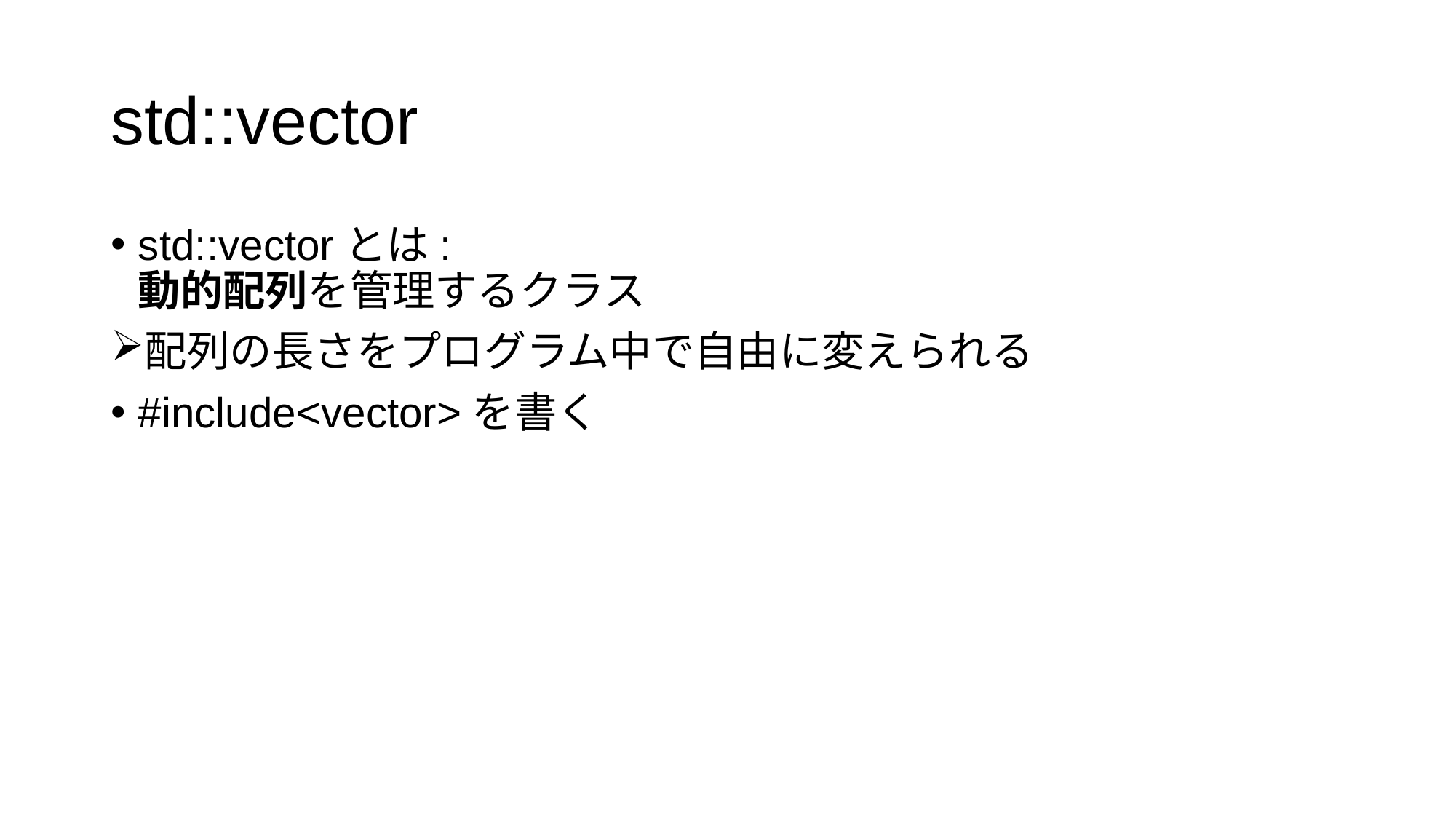

# std::vector
std::vectorとは:
動的配列を管理するクラス
配列の長さをプログラム中で自由に変えられる
#include<vector>を書く